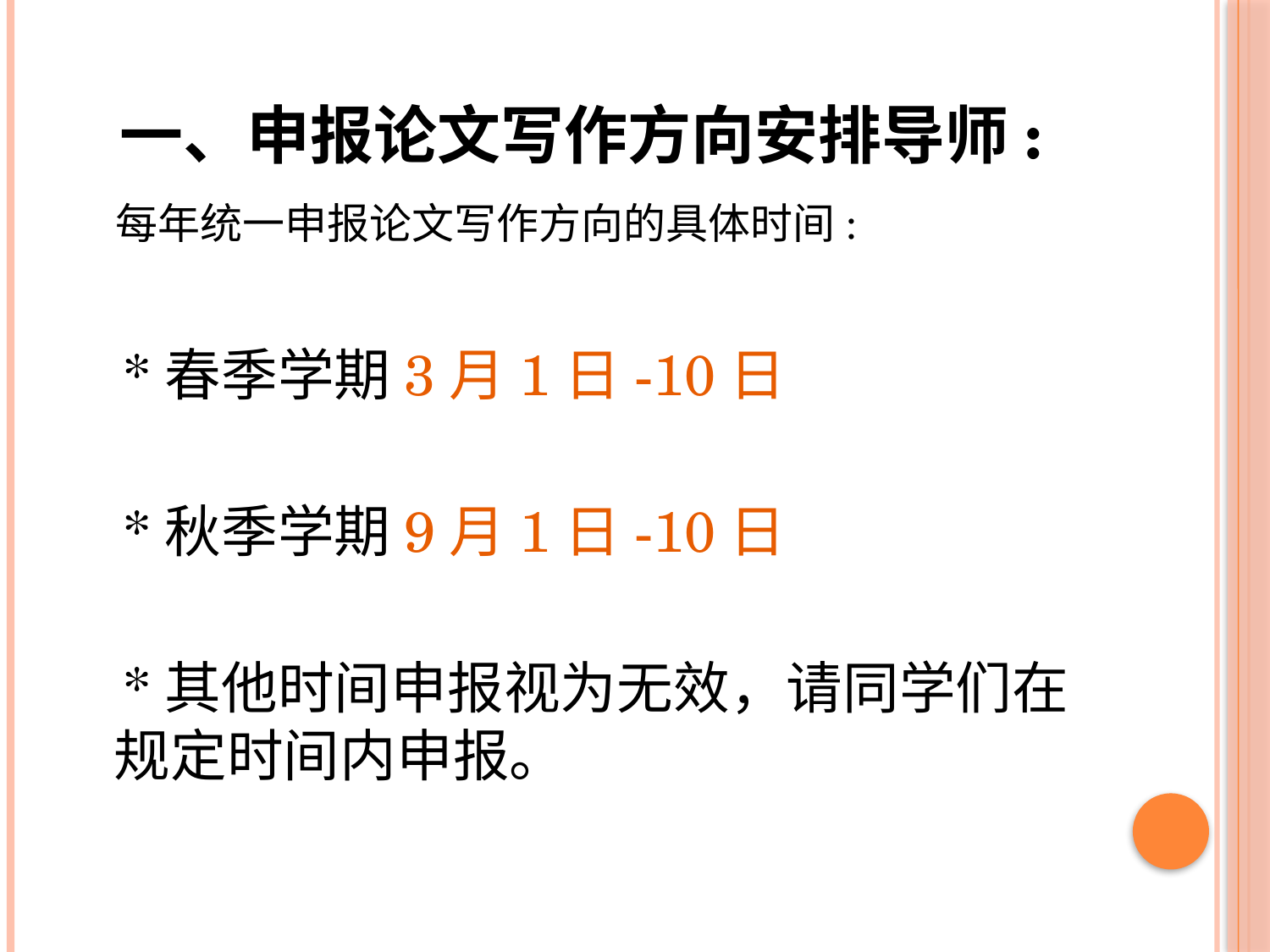

一、申报论文写作方向安排导师:
  每年统一申报论文写作方向的具体时间:

   *春季学期3月1日-10日

   *秋季学期9月1日-10日

   *其他时间申报视为无效，请同学们在规定时间内申报。